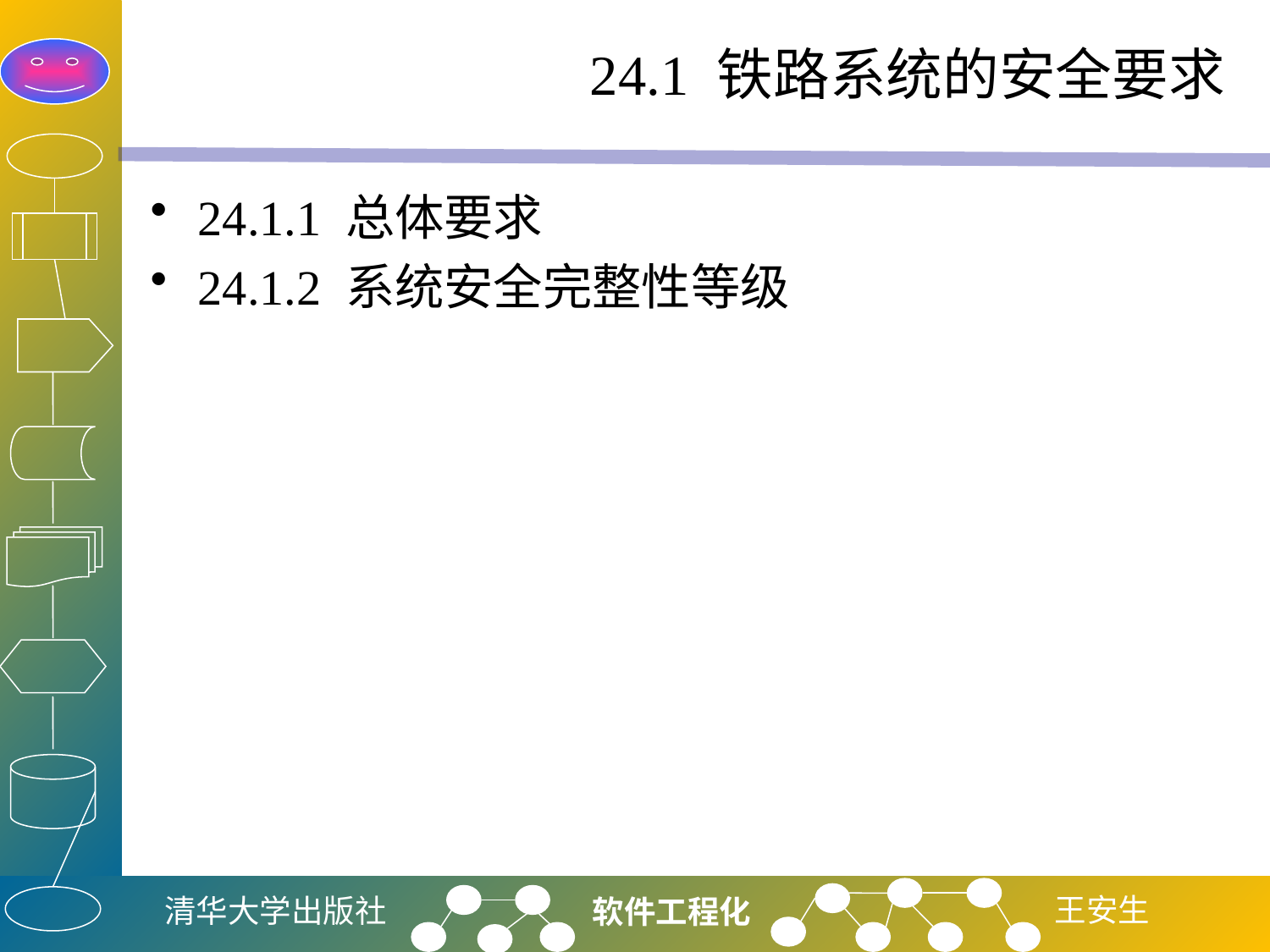

# 24.1 铁路系统的安全要求
24.1.1 总体要求
24.1.2 系统安全完整性等级